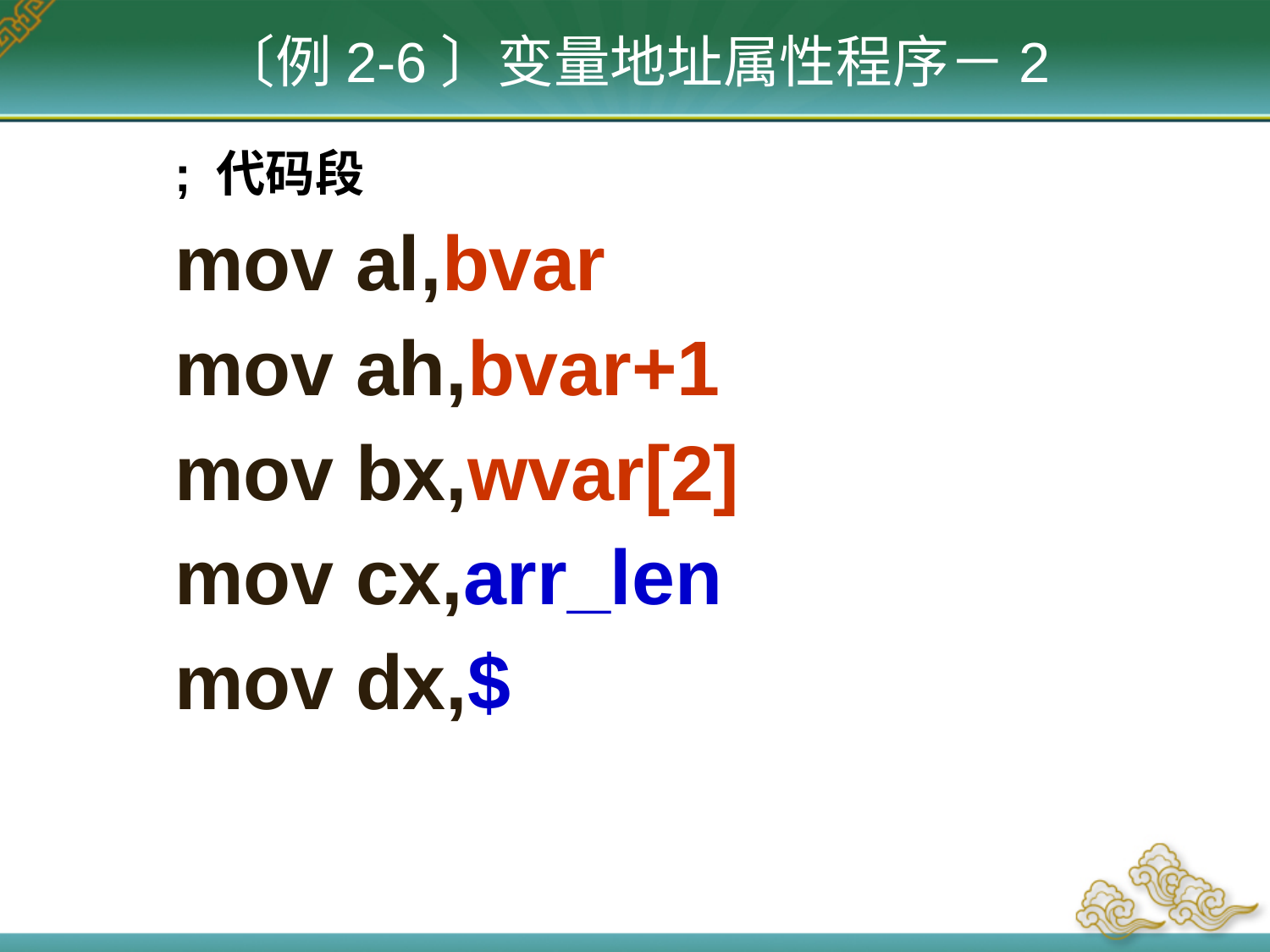

# 〔例2-6〕变量地址属性程序－2
	; 代码段
	mov al,bvar
	mov ah,bvar+1
	mov bx,wvar[2]
	mov cx,arr_len
	mov dx,$